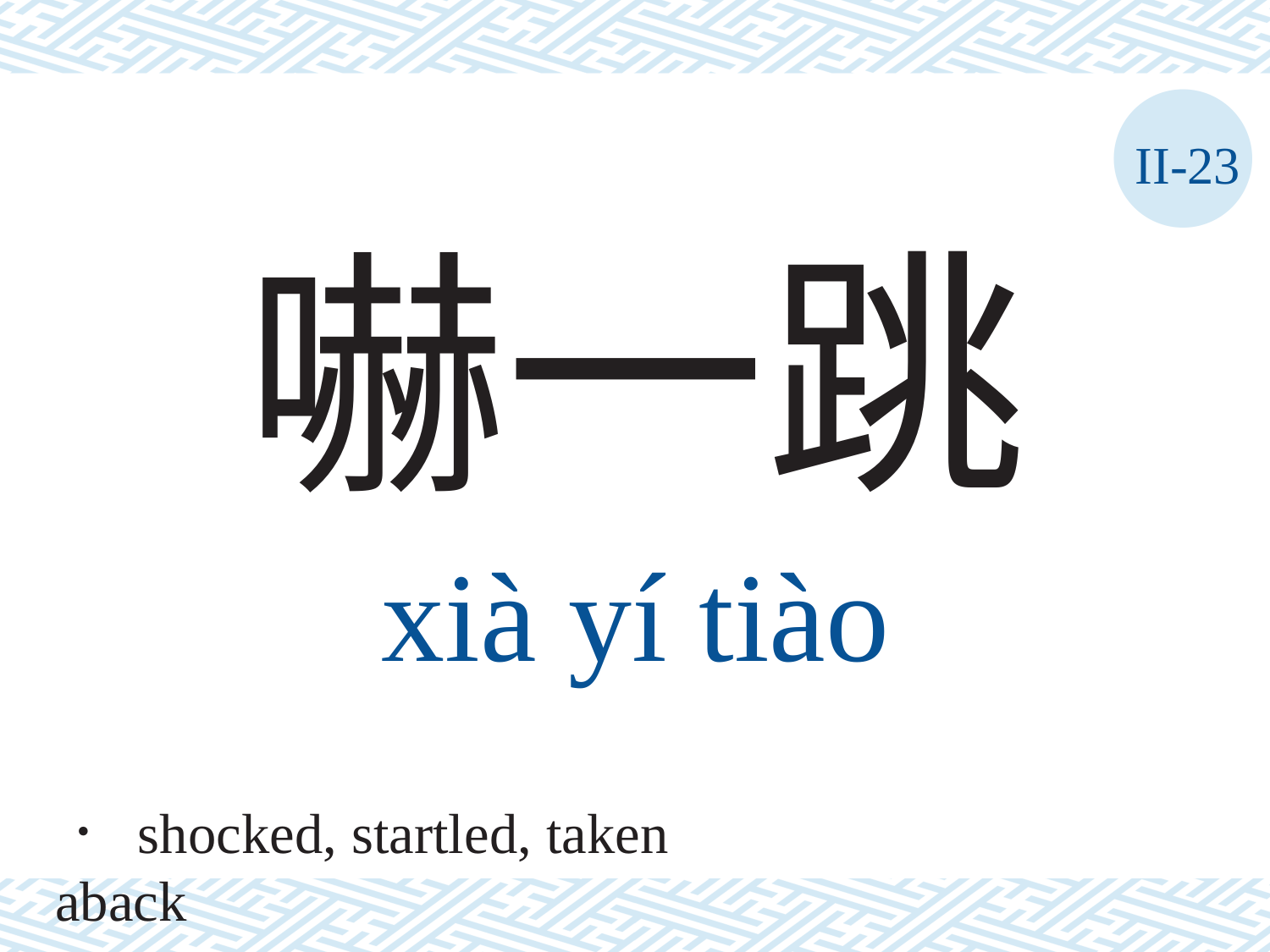

II-23
嚇一跳
xià	yí	tiào
． shocked, startled, taken aback